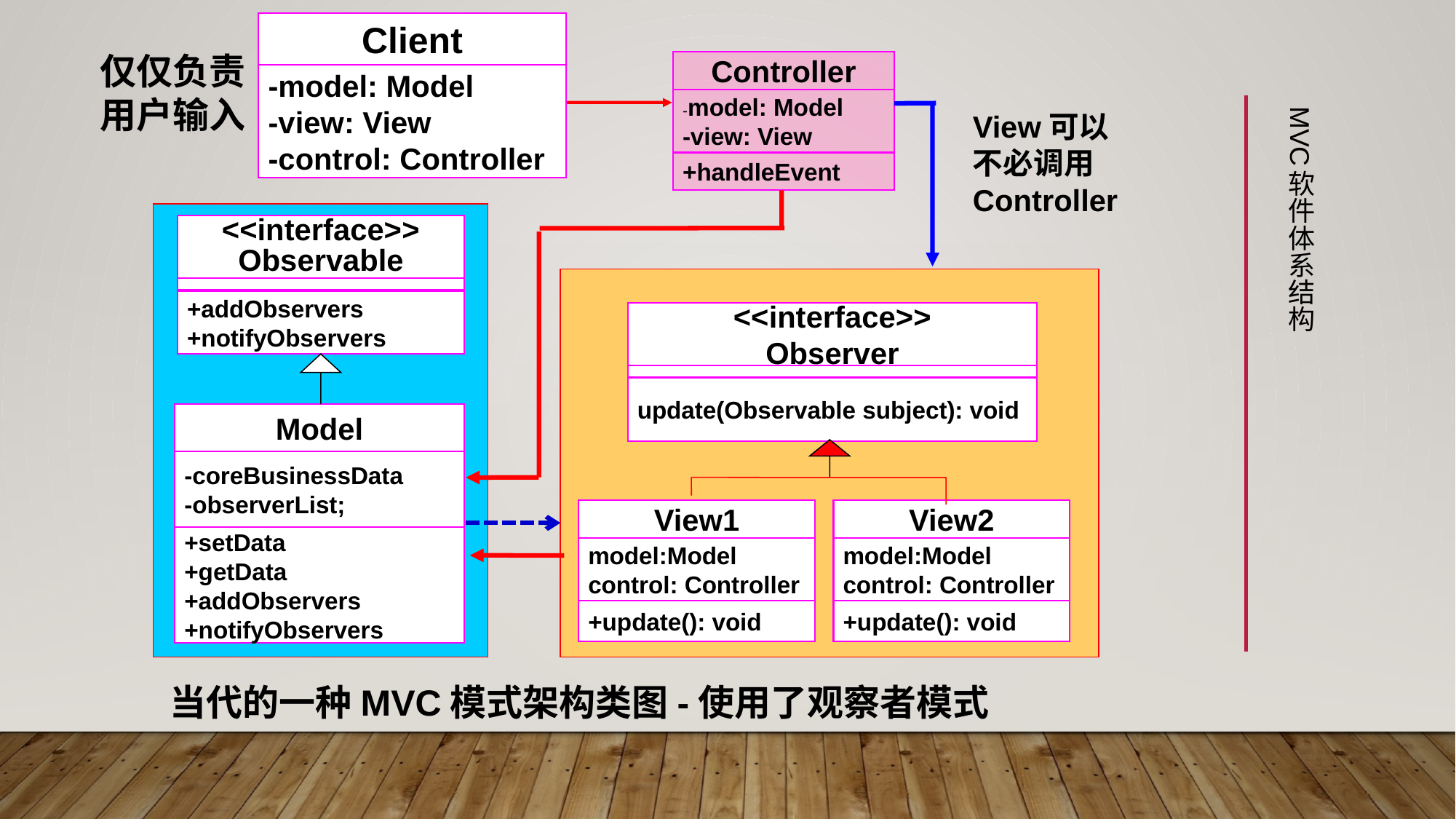

Client
-model: Model
-view: View
-control: Controller
仅仅负责用户输入
Controller
-model: Model
-view: View
+handleEvent
# MVC软件体系结构

View可以
不必调用
Controller

<<interface>>
Observable

+addObservers
+notifyObservers

<<interface>>
Observer

update(Observable subject): void

Model
-coreBusinessData
-observerList;
+setData
+getData
+addObservers
+notifyObservers

View1
model:Model
control: Controller
+update(): void
View2
model:Model
control: Controller
+update(): void

当代的一种MVC模式架构类图-使用了观察者模式